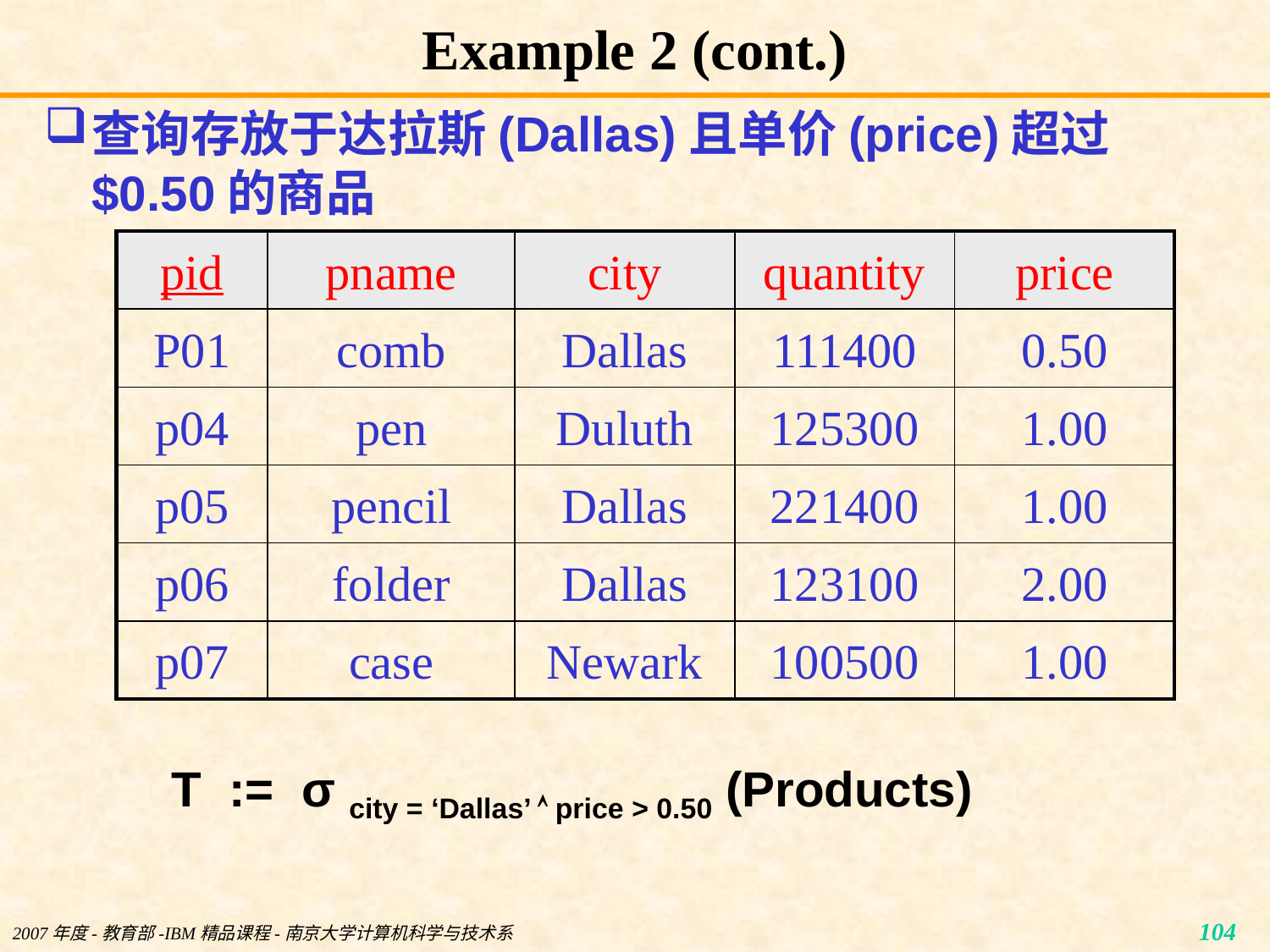

# Example 2 (cont.)
查询存放于达拉斯(Dallas)且单价(price)超过$0.50的商品
| pid | pname | city | quantity | price |
| --- | --- | --- | --- | --- |
| P01 | comb | Dallas | 111400 | 0.50 |
| p04 | pen | Duluth | 125300 | 1.00 |
| p05 | pencil | Dallas | 221400 | 1.00 |
| p06 | folder | Dallas | 123100 | 2.00 |
| p07 | case | Newark | 100500 | 1.00 |
T  :=  σ city = ‘Dallas’ ∧ price > 0.50 (Products)
104
2007年度-教育部-IBM精品课程-南京大学计算机科学与技术系